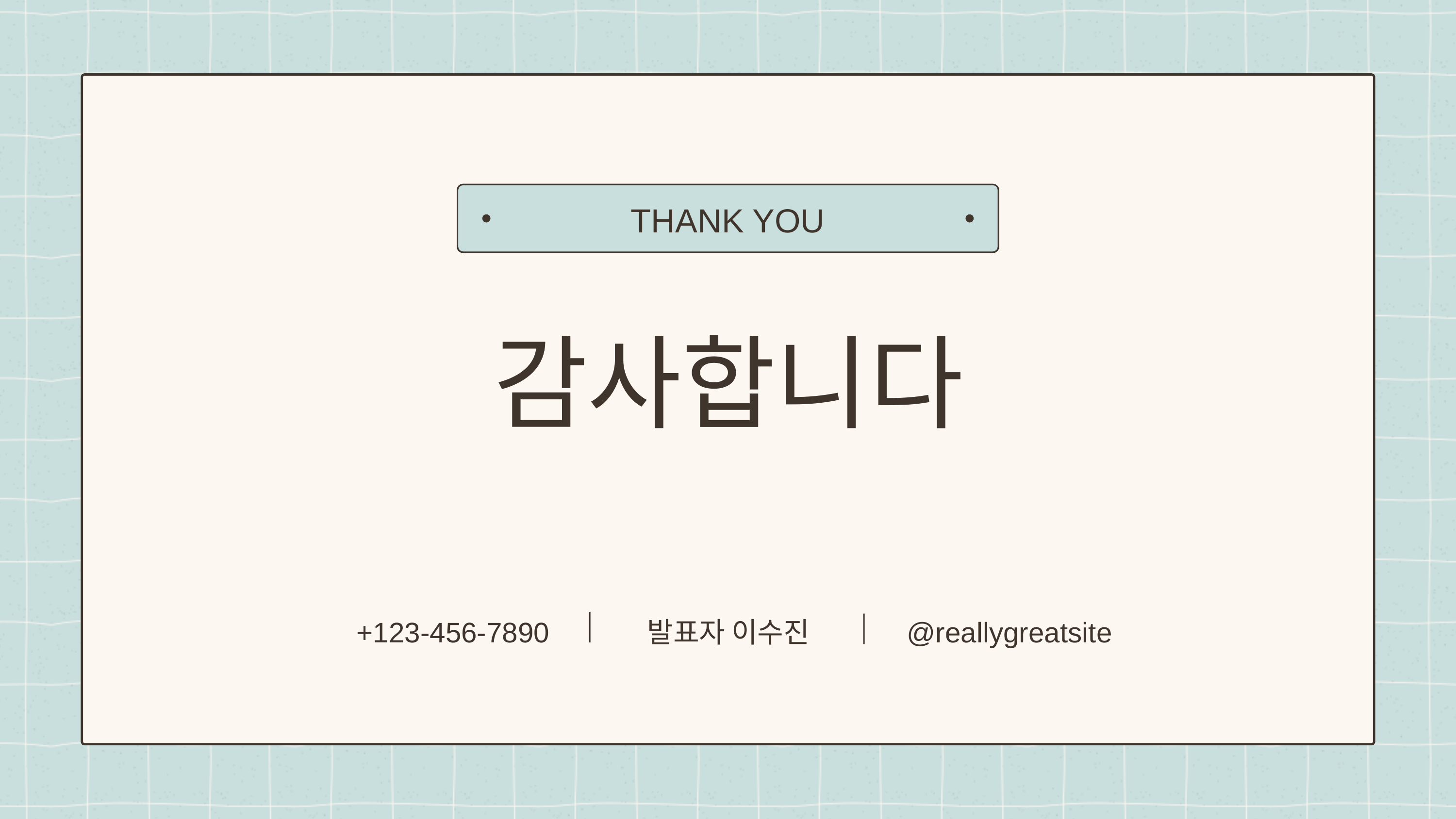

THANK YOU

감사합니다
+123-456-7890
발표자 이수진
@reallygreatsite